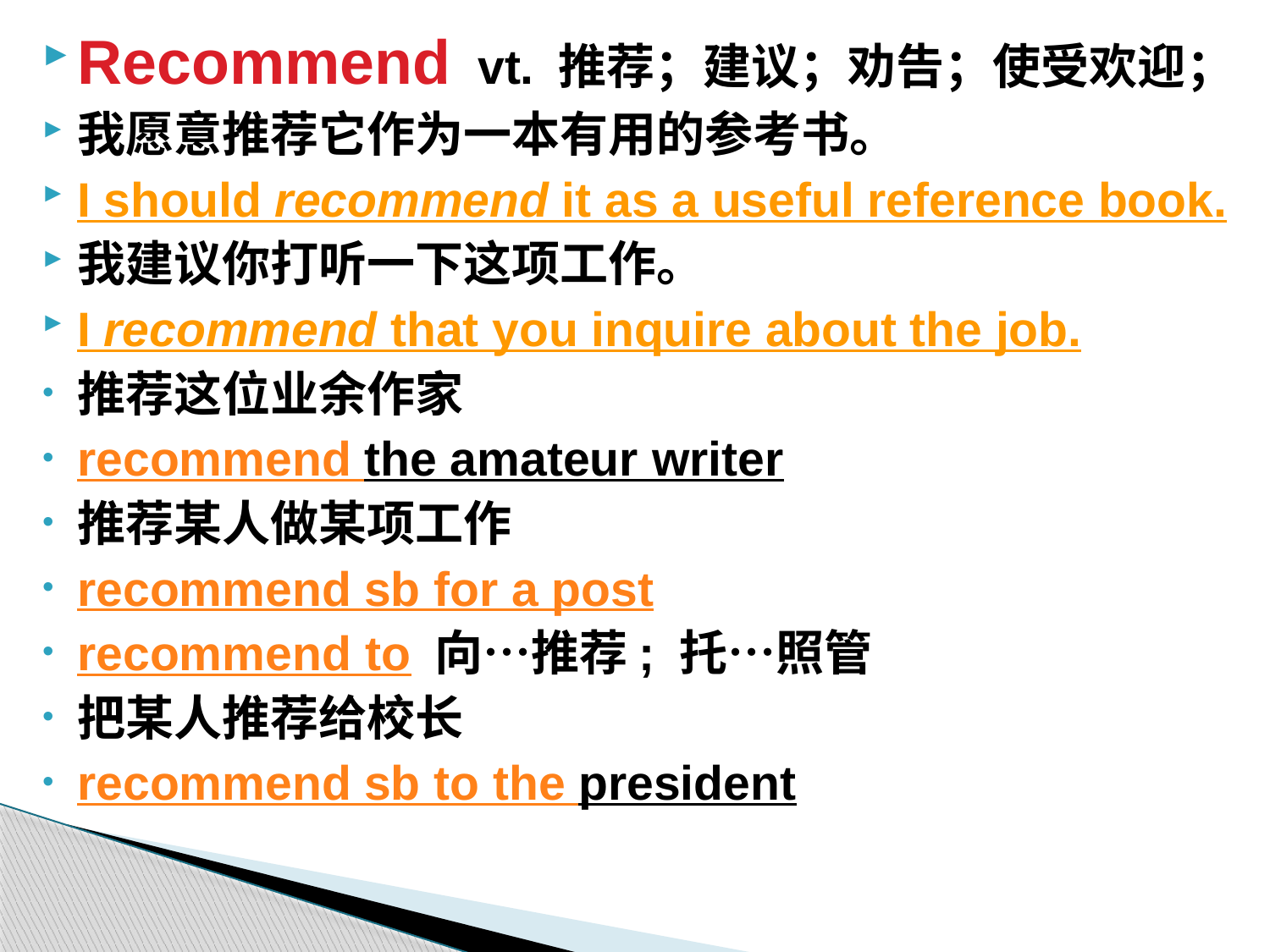

Recommend  vt. 推荐；建议；劝告；使受欢迎；
我愿意推荐它作为一本有用的参考书。
I should recommend it as a useful reference book.
我建议你打听一下这项工作。
I recommend that you inquire about the job.
推荐这位业余作家
recommend the amateur writer
推荐某人做某项工作
recommend sb for a post
recommend to 向…推荐; 托…照管
把某人推荐给校长
recommend sb to the president